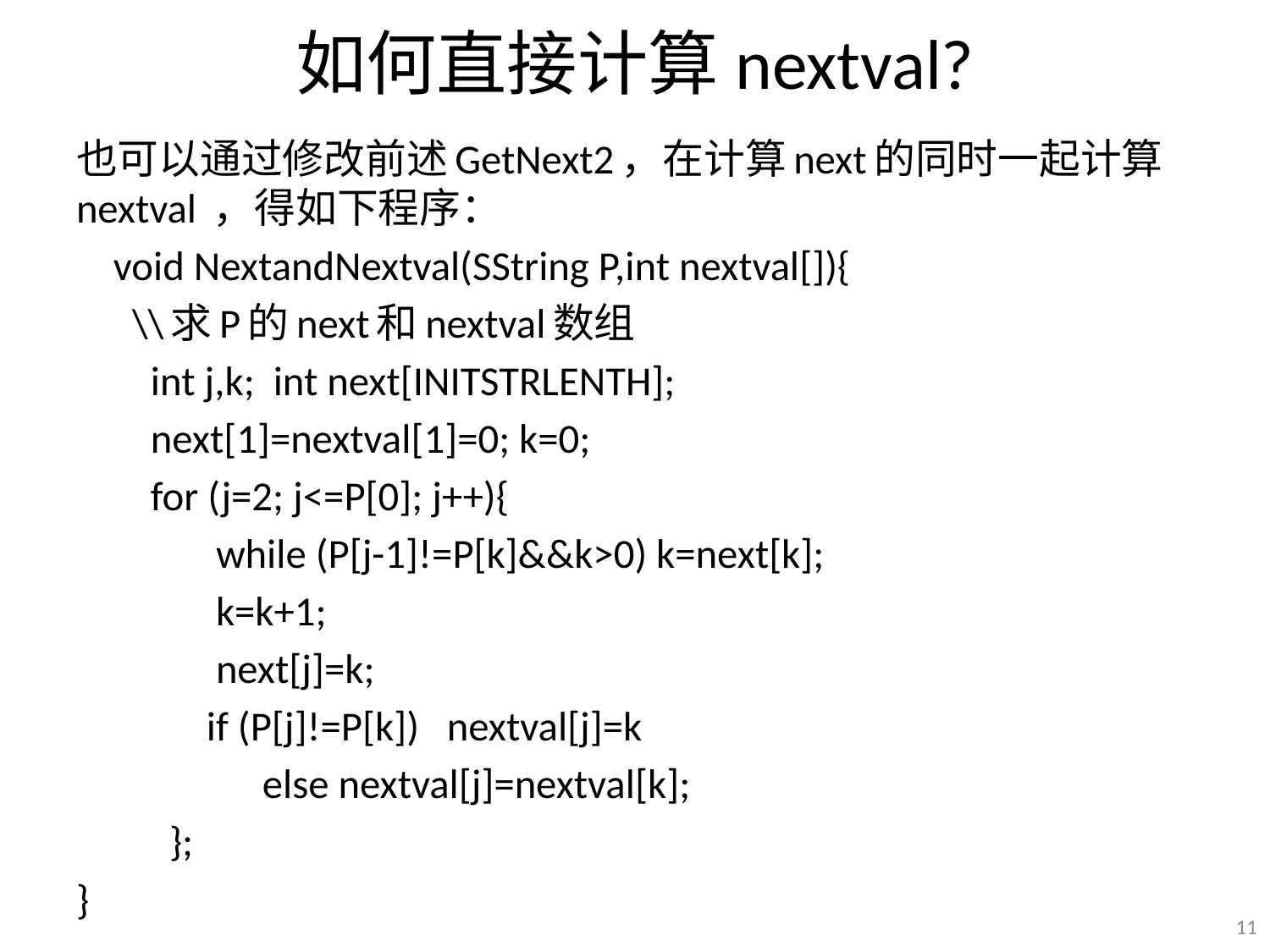

# 如何直接计算nextval?
也可以通过修改前述GetNext2，在计算next的同时一起计算nextval ，得如下程序：
    void NextandNextval(SString P,int nextval[]){
      \\求P的next和nextval数组
        int j,k;  int next[INITSTRLENTH];
        next[1]=nextval[1]=0; k=0;
        for (j=2; j<=P[0]; j++){
               while (P[j-1]!=P[k]&&k>0) k=next[k];
               k=k+1;
               next[j]=k;
              if (P[j]!=P[k])   nextval[j]=k
                    else nextval[j]=nextval[k];
          };
}

11